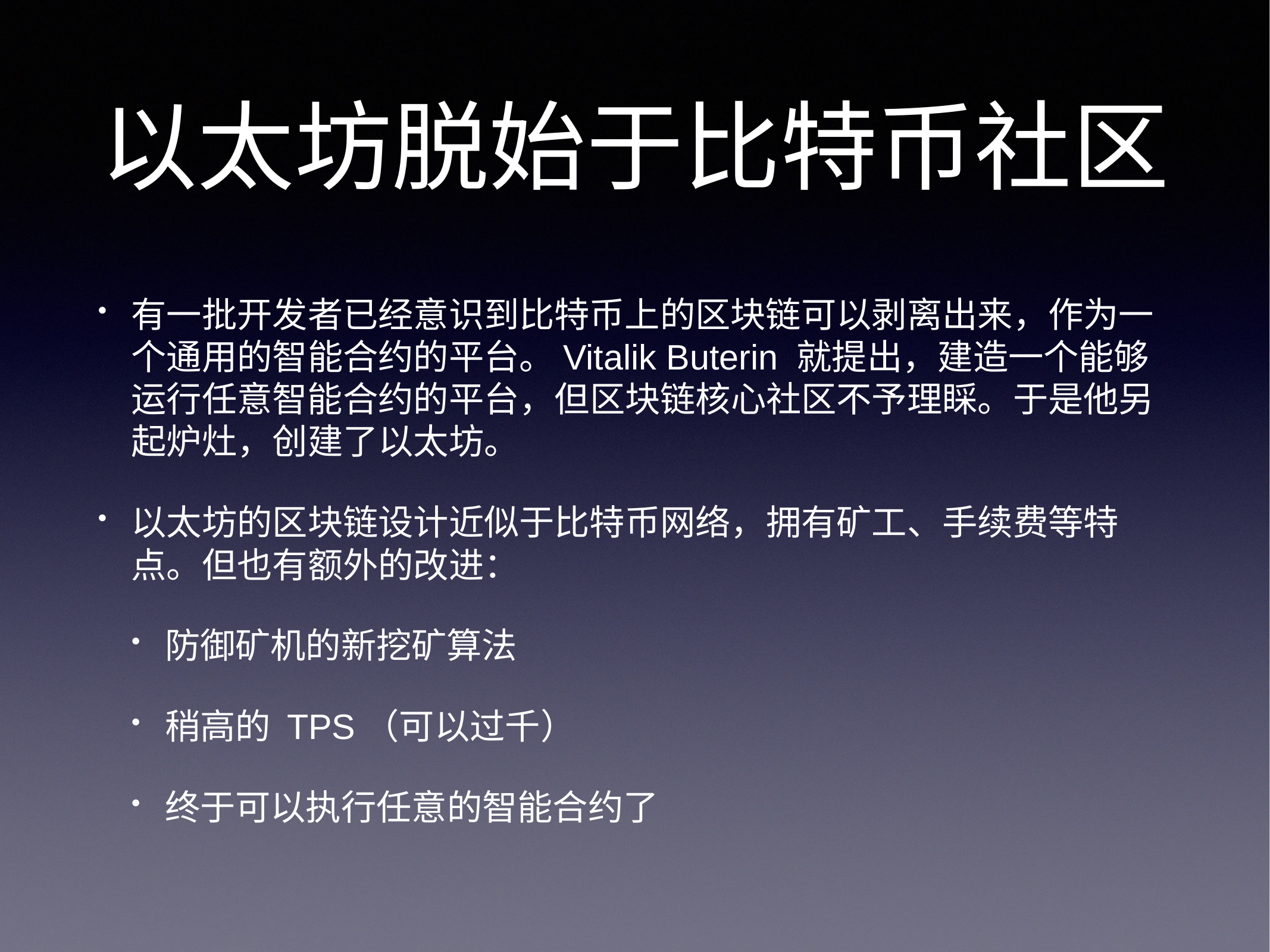

# 以太坊脱始于比特币社区
有一批开发者已经意识到比特币上的区块链可以剥离出来，作为一个通用的智能合约的平台。Vitalik Buterin 就提出，建造一个能够运行任意智能合约的平台，但区块链核心社区不予理睬。于是他另起炉灶，创建了以太坊。
以太坊的区块链设计近似于比特币网络，拥有矿工、手续费等特点。但也有额外的改进：
防御矿机的新挖矿算法
稍高的 TPS（可以过千）
终于可以执行任意的智能合约了